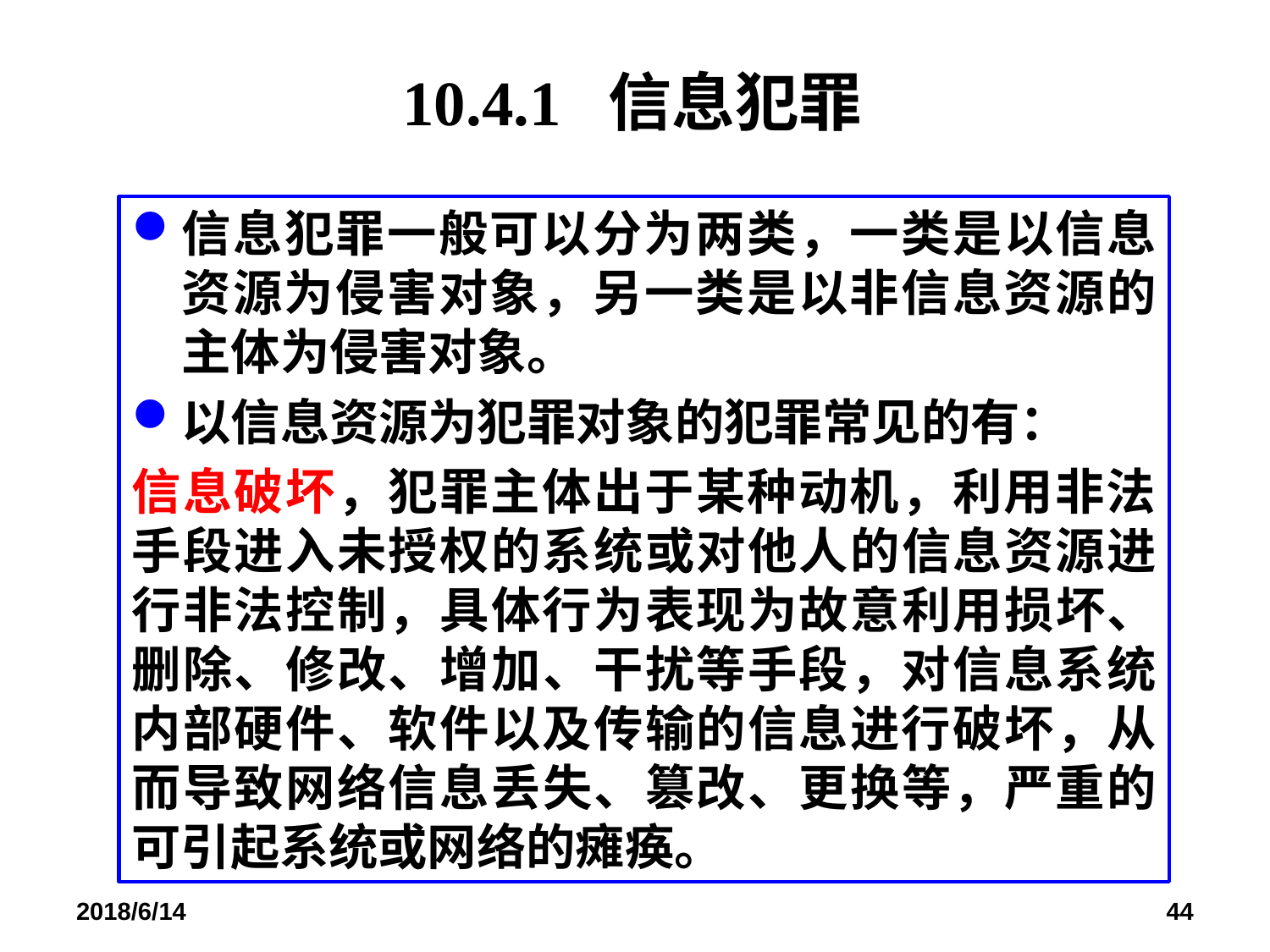

# 10.4.1  信息犯罪
信息犯罪一般可以分为两类，一类是以信息资源为侵害对象，另一类是以非信息资源的主体为侵害对象。
以信息资源为犯罪对象的犯罪常见的有：
信息破坏，犯罪主体出于某种动机，利用非法手段进入未授权的系统或对他人的信息资源进行非法控制，具体行为表现为故意利用损坏、删除、修改、增加、干扰等手段，对信息系统内部硬件、软件以及传输的信息进行破坏，从而导致网络信息丢失、篡改、更换等，严重的可引起系统或网络的瘫痪。
2018/6/14
44